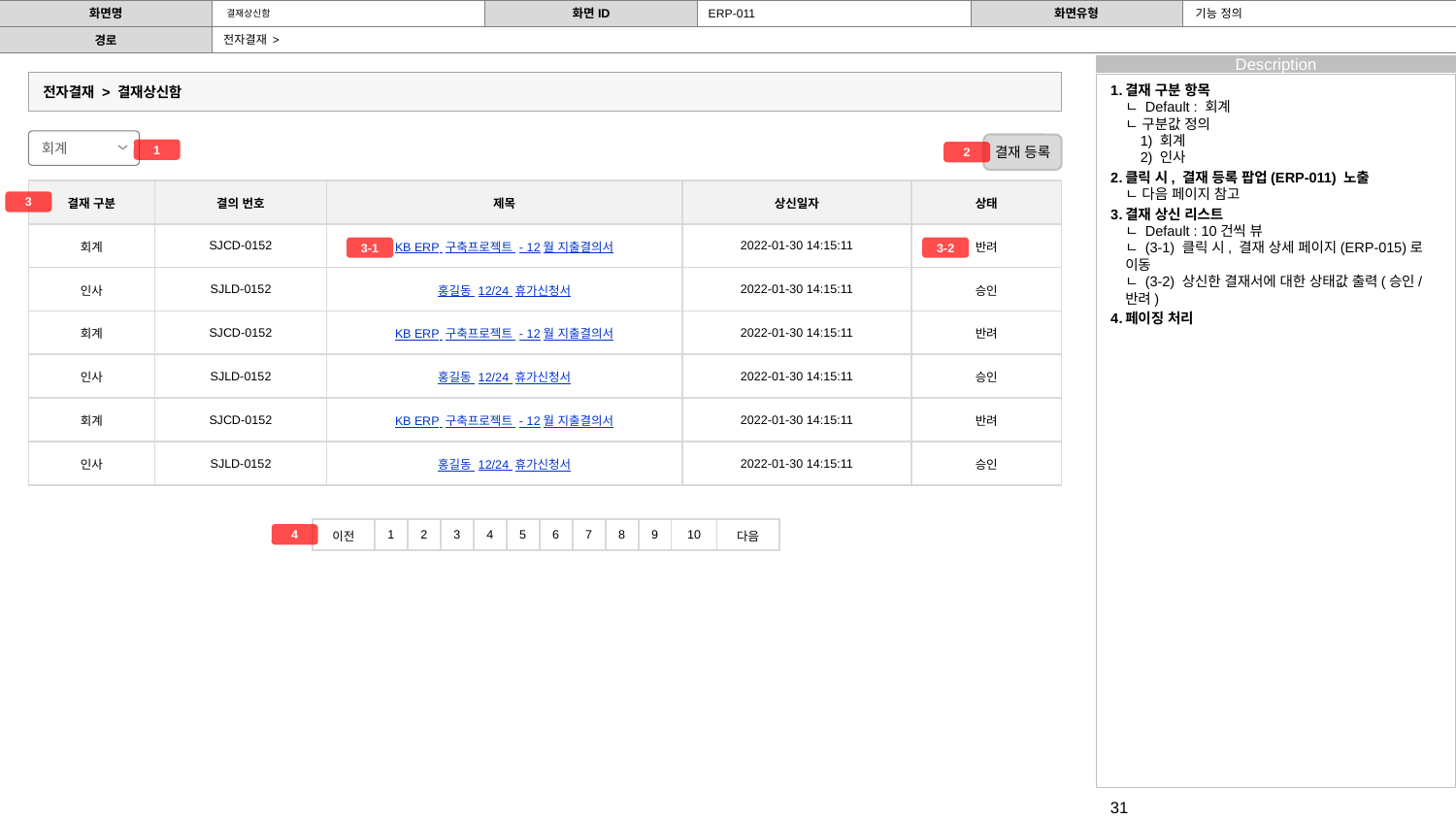

ERP-011
기능 정의
# 결재상신함
전자결재 >
전자결재 > 결재상신함

결재 구분 항목
ㄴ Default : 회계
ㄴ 구분값 정의
   1) 회계
   2) 인사
클릭 시, 결재 등록 팝업(ERP-011) 노출
ㄴ 다음 페이지 참고
결재 상신 리스트
ㄴ Default : 10건씩 뷰
ㄴ (3-1) 클릭 시, 결재 상세 페이지(ERP-015)로 이동
ㄴ (3-2) 상신한 결재서에 대한 상태값 출력(승인/반려)
페이징 처리
회계

결재 등록
1
2
| 결재 구분 | 결의 번호 | 제목 | 상신일자 | 상태 |
| --- | --- | --- | --- | --- |
| 회계 | SJCD-0152 | KB ERP 구축프로젝트 - 12월 지출결의서 | 2022-01-30 14:15:11 | 반려 |
| 인사 | SJLD-0152 | 홍길동 12/24 휴가신청서 | 2022-01-30 14:15:11 | 승인 |
| 회계 | SJCD-0152 | KB ERP 구축프로젝트 - 12월 지출결의서 | 2022-01-30 14:15:11 | 반려 |
| 인사 | SJLD-0152 | 홍길동 12/24 휴가신청서 | 2022-01-30 14:15:11 | 승인 |
| 회계 | SJCD-0152 | KB ERP 구축프로젝트 - 12월 지출결의서 | 2022-01-30 14:15:11 | 반려 |
| 인사 | SJLD-0152 | 홍길동 12/24 휴가신청서 | 2022-01-30 14:15:11 | 승인 |
3
3-1
3-2
| 이전 | 1 | 2 | 3 | 4 | 5 | 6 | 7 | 8 | 9 | 10 | 다음 |
| --- | --- | --- | --- | --- | --- | --- | --- | --- | --- | --- | --- |
4